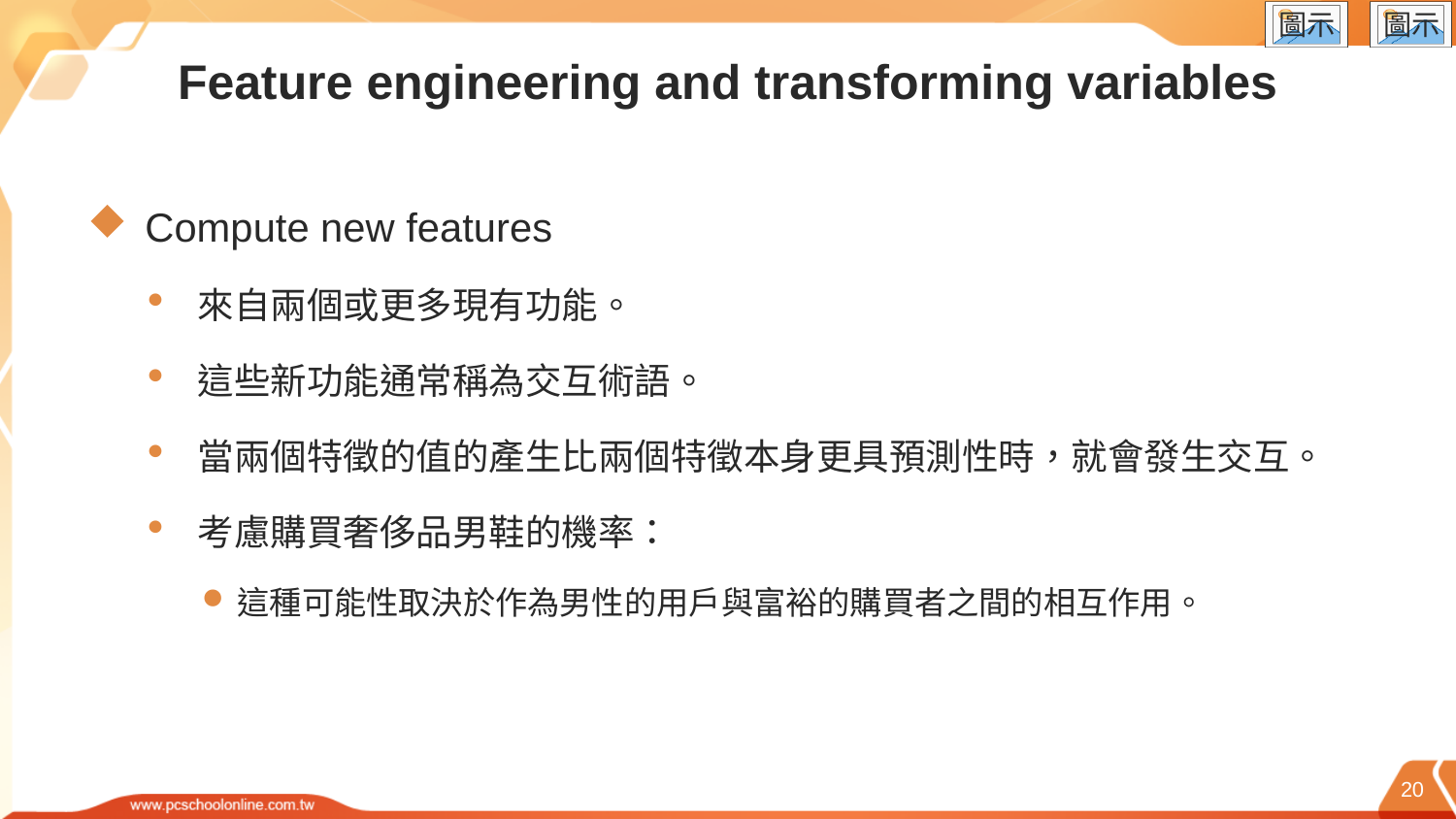

# Feature engineering and transforming variables
Compute new features
來自兩個或更多現有功能。
這些新功能通常稱為交互術語。
當兩個特徵的值的產生比兩個特徵本身更具預測性時，就會發生交互。
考慮購買奢侈品男鞋的機率：
這種可能性取決於作為男性的用戶與富裕的購買者之間的相互作用。
20